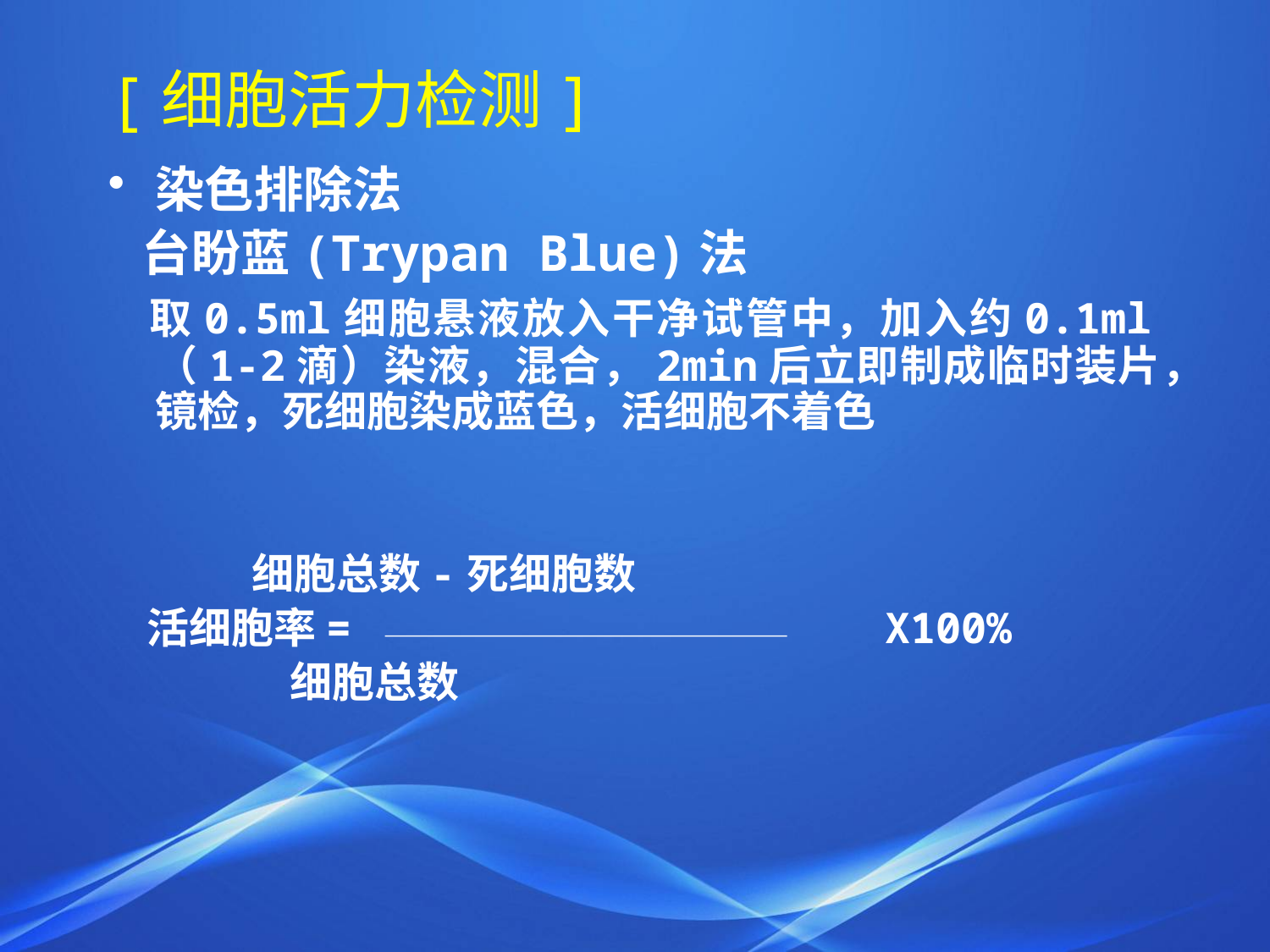

# [细胞活力检测]
染色排除法
  台盼蓝(Trypan Blue)法
  取0.5ml细胞悬液放入干净试管中，加入约0.1ml（1-2滴）染液，混合，2min后立即制成临时装片，镜检，死细胞染成蓝色，活细胞不着色

              细胞总数-死细胞数
   活细胞率=                     X100%
                  细胞总数